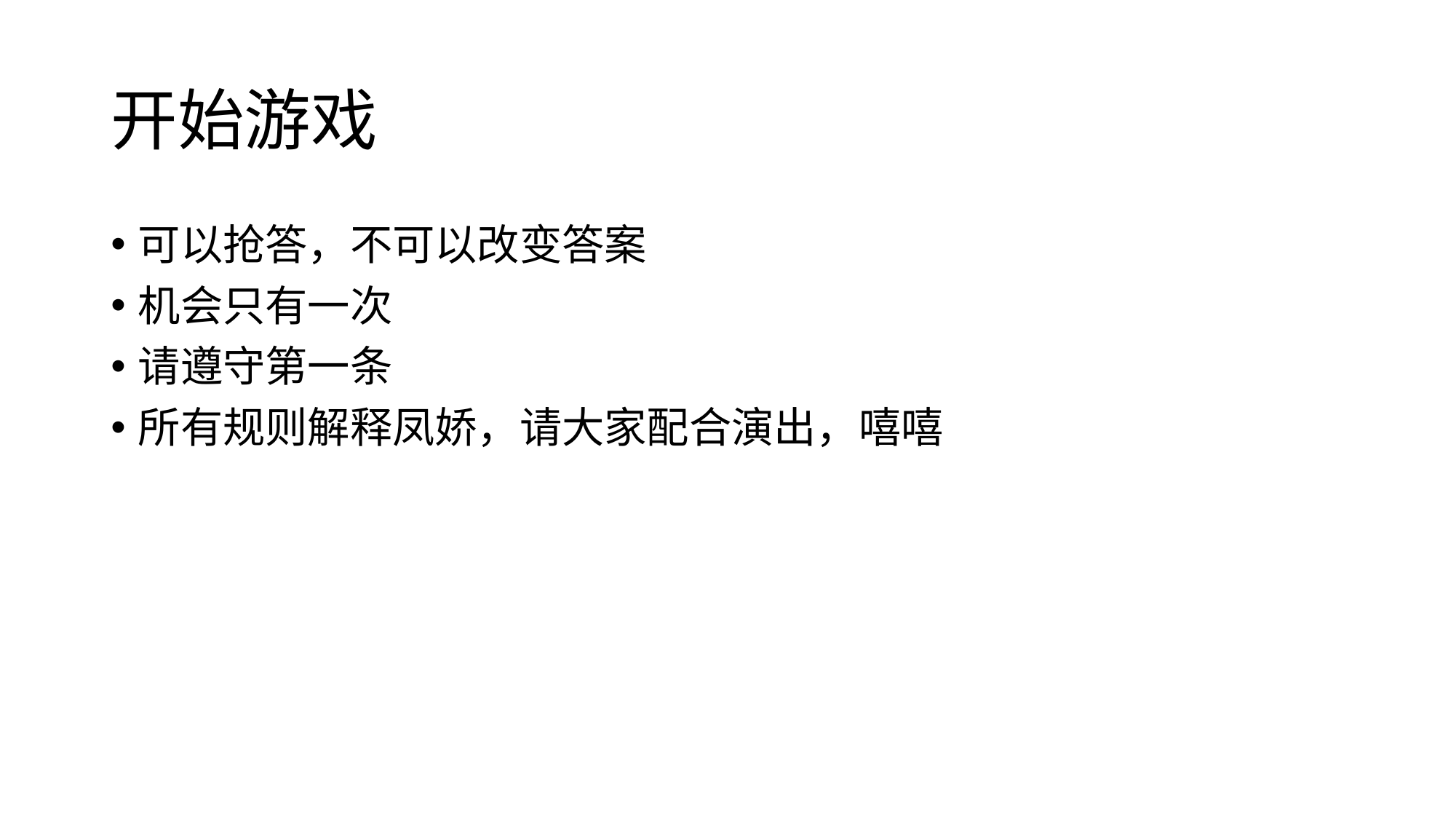

# 开始游戏
可以抢答，不可以改变答案
机会只有一次
请遵守第一条
所有规则解释凤娇，请大家配合演出，嘻嘻